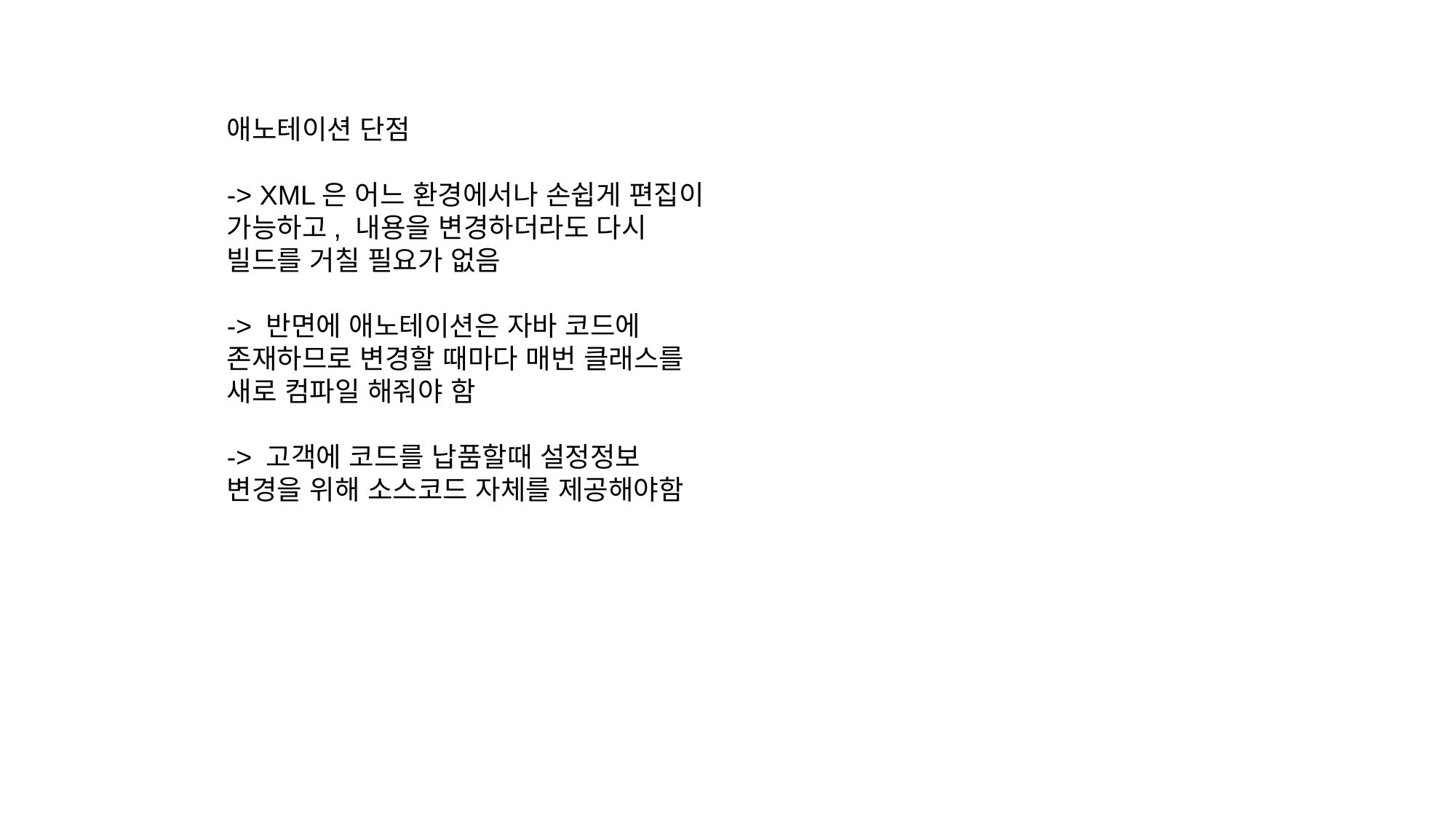

애노테이션 단점

-> XML은 어느 환경에서나 손쉽게 편집이 가능하고, 내용을 변경하더라도 다시 빌드를 거칠 필요가 없음

-> 반면에 애노테이션은 자바 코드에 존재하므로 변경할 때마다 매번 클래스를 새로 컴파일 해줘야 함

-> 고객에 코드를 납품할때 설정정보 변경을 위해 소스코드 자체를 제공해야함